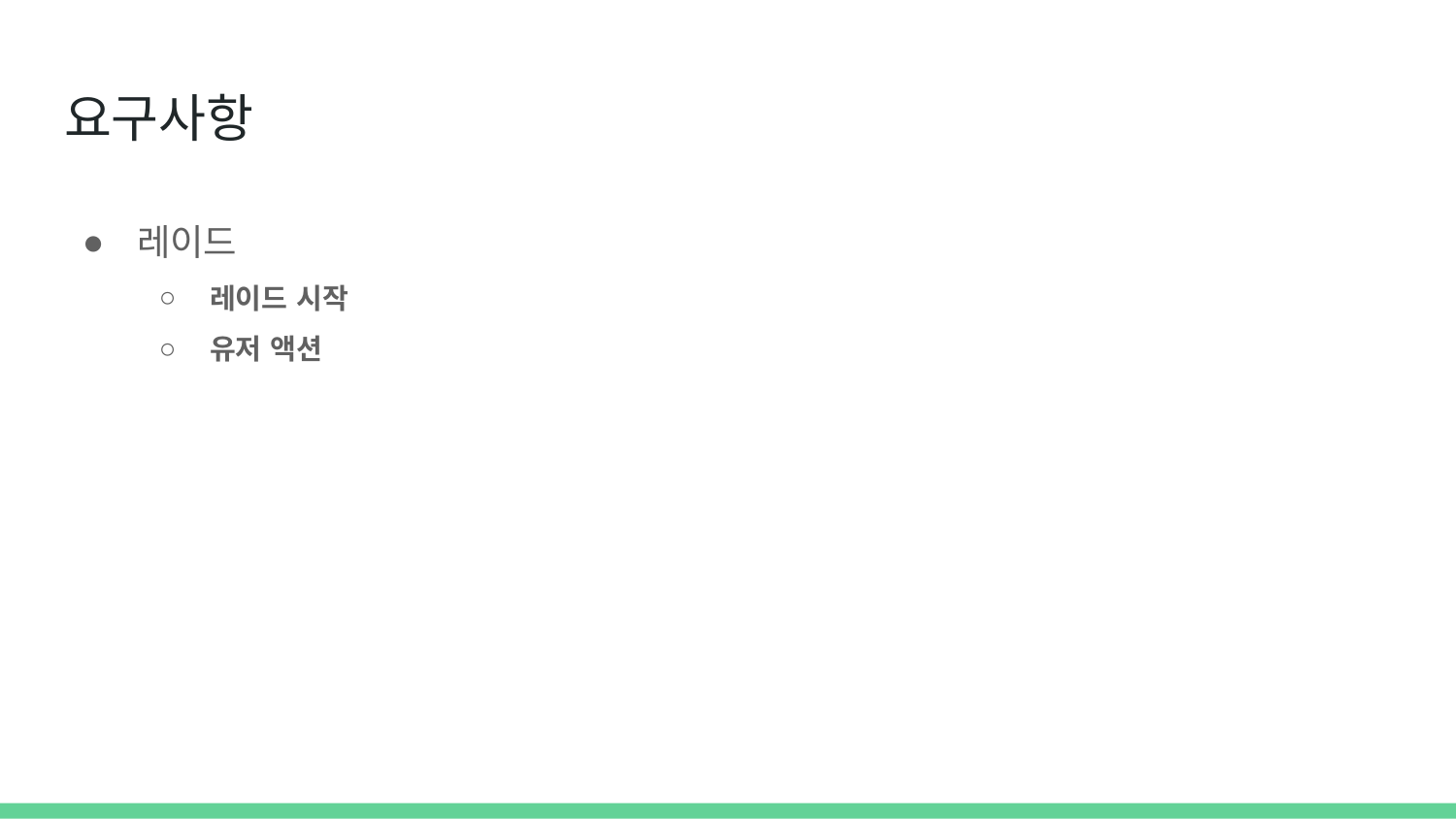

# 요구사항
레이드
레이드 시작
유저 액션